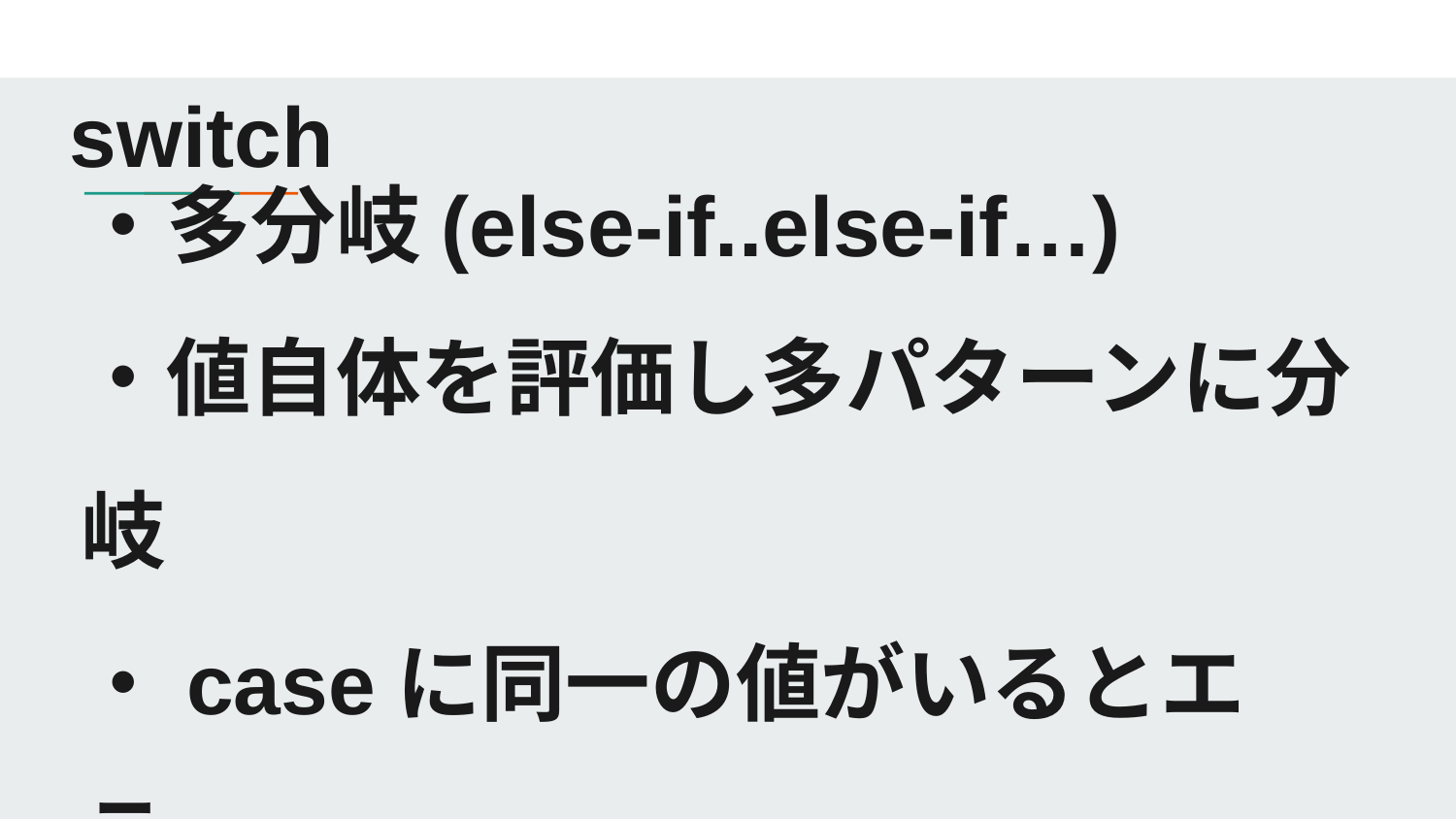

# switch
・多分岐(else-if..else-if…)
・値自体を評価し多パターンに分岐
・caseに同一の値がいるとエラー